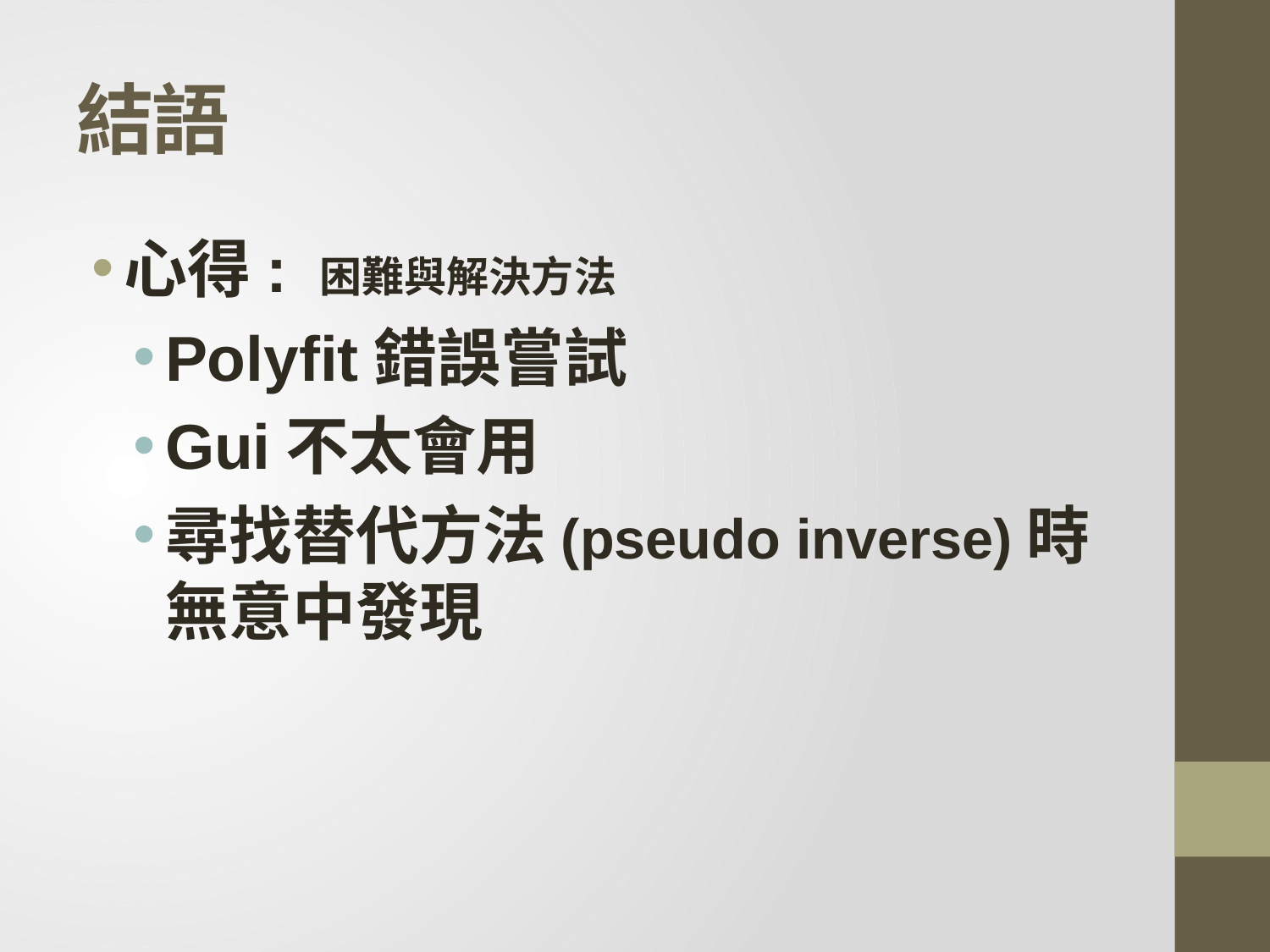

# 結語
心得: 困難與解決方法
Polyfit錯誤嘗試
Gui不太會用
尋找替代方法(pseudo inverse)時無意中發現